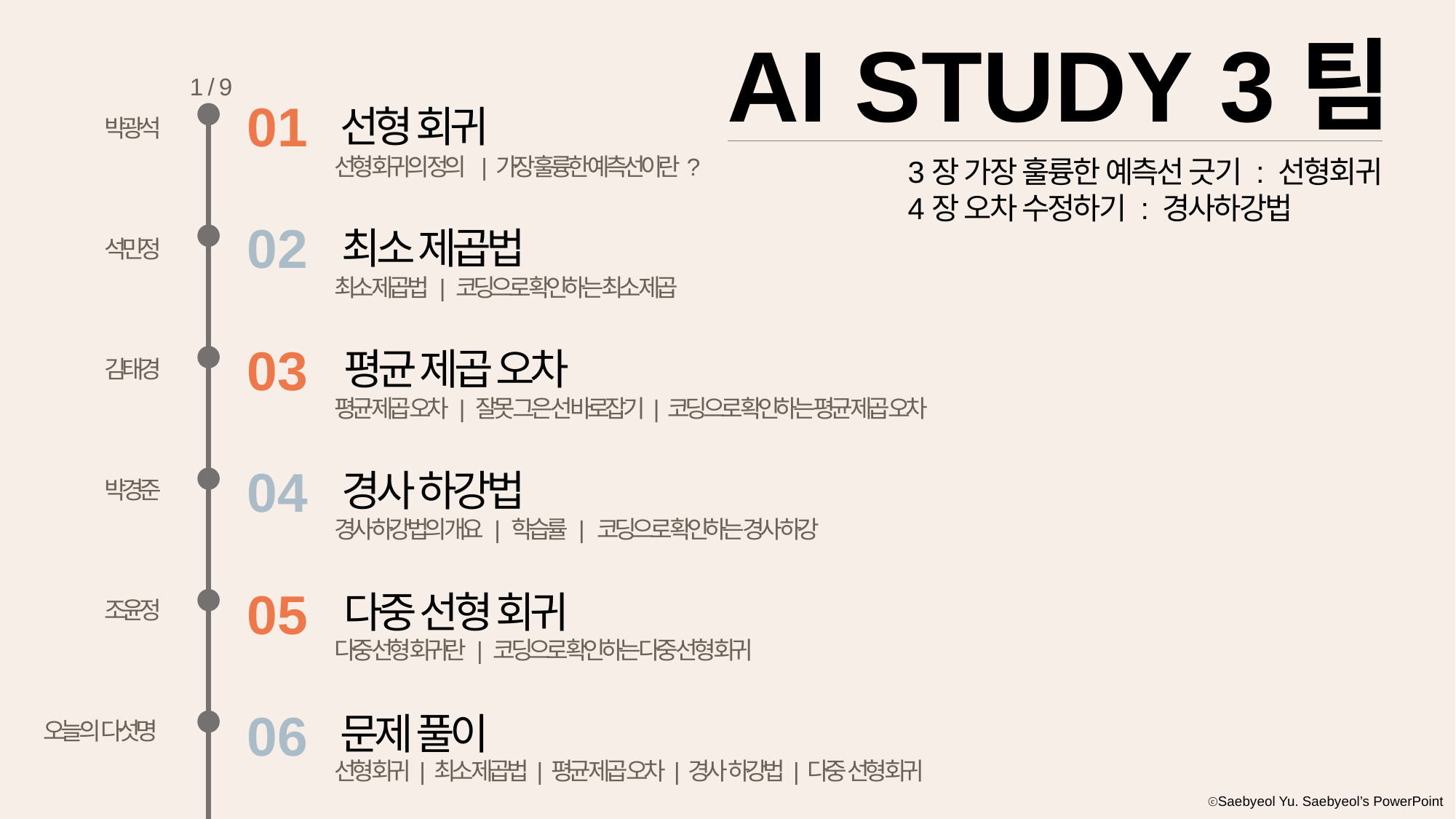

AI STUDY 3팀
1/9
01
선형 회귀

박광석
선형 회귀의 정의  | 가장 훌륭한 예측선이란?
3장 가장 훌륭한 예측선 긋기 : 선형회귀
4장 오차 수정하기 : 경사하강법
02
최소 제곱법

석민정
최소 제곱법  |  코딩으로 확인하는 최소 제곱
03
평균 제곱 오차

김태경
평균 제곱 오차  |  잘못 그은 선 바로잡기 | 코딩으로 확인하는 평균 제곱 오차
04
경사 하강법

박경준
경사 하강법의 개요  |  학습률  |   코딩으로 확인하는 경사 하강
05
다중 선형 회귀

조윤정
다중 선형 회귀란  |  코딩으로 확인하는 다중 선형 회귀
06
문제 풀이
오늘의  다섯명

선형 회귀 | 최소 제곱법 | 평균 제곱 오차 | 경사  하강법 | 다중  선형 회귀